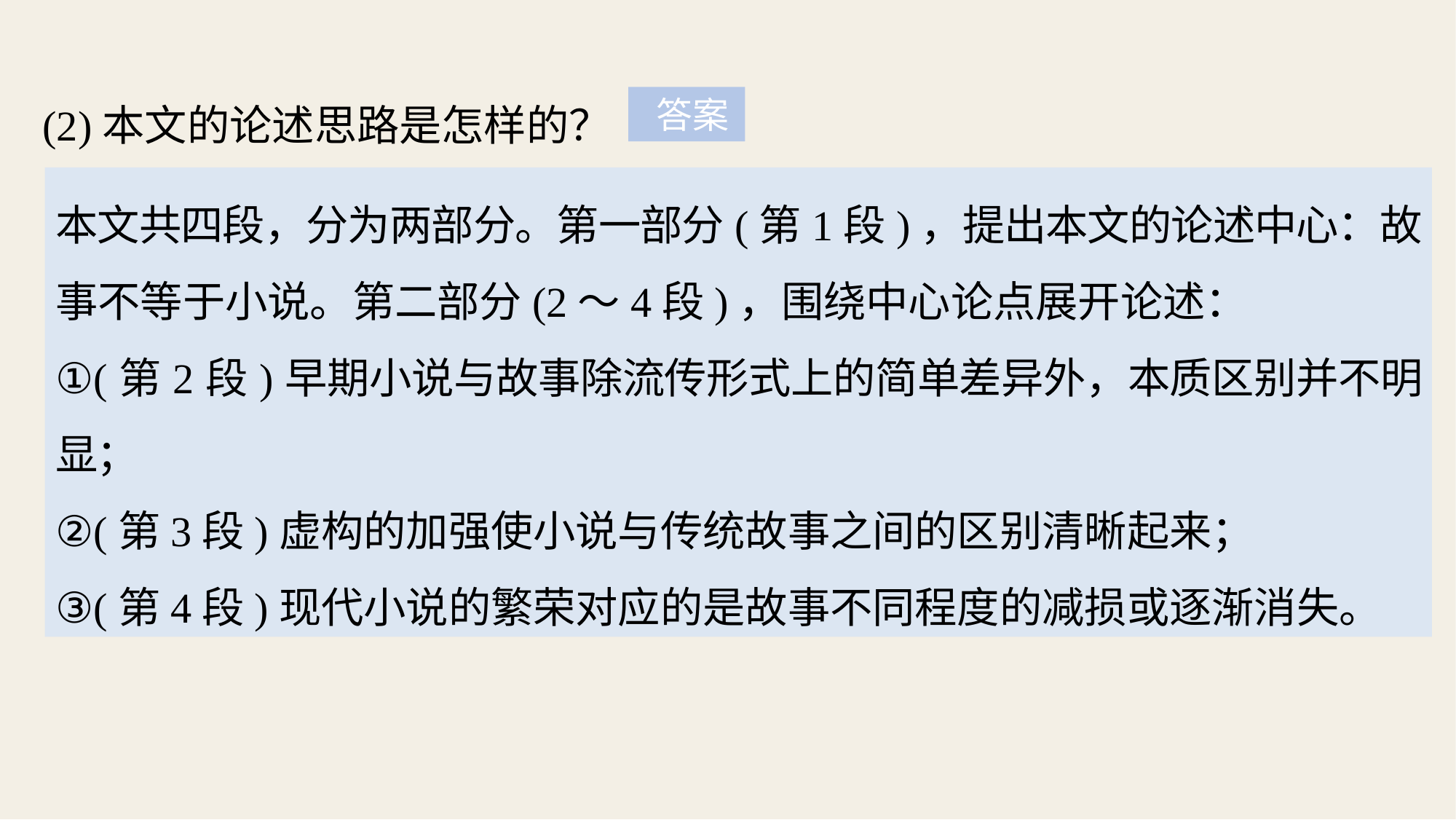

(2)本文的论述思路是怎样的？
 答案
本文共四段，分为两部分。第一部分(第1段)，提出本文的论述中心：故事不等于小说。第二部分(2～4段)，围绕中心论点展开论述：
①(第2段)早期小说与故事除流传形式上的简单差异外，本质区别并不明显；
②(第3段)虚构的加强使小说与传统故事之间的区别清晰起来；
③(第4段)现代小说的繁荣对应的是故事不同程度的减损或逐渐消失。